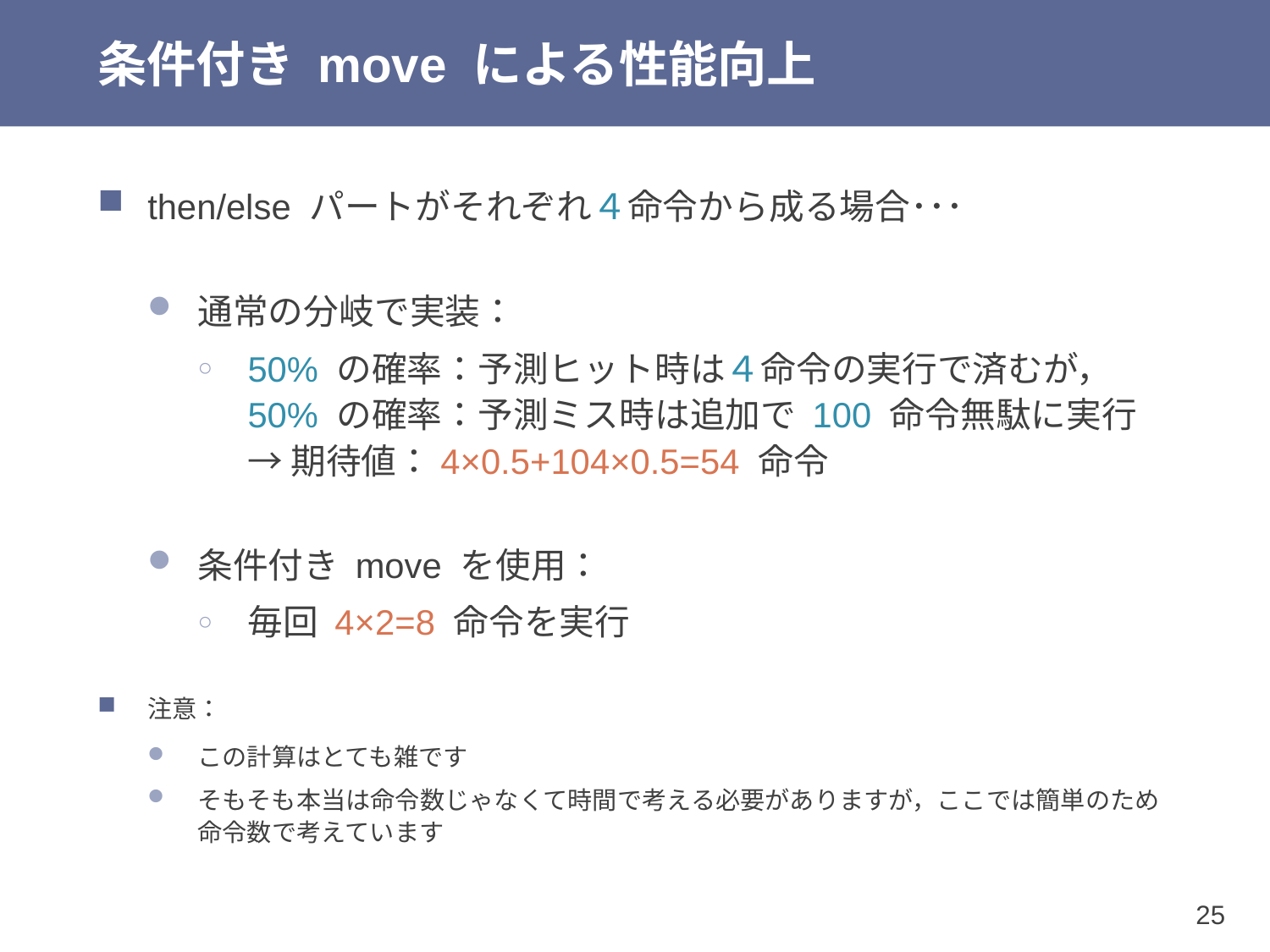

# 条件付き move による性能向上
then/else パートがそれぞれ４命令から成る場合･･･
通常の分岐で実装：
50% の確率：予測ヒット時は４命令の実行で済むが，
50% の確率：予測ミス時は追加で 100 命令無駄に実行
→ 期待値：4×0.5+104×0.5=54 命令
条件付き move を使用：
毎回 4×2=8 命令を実行
注意：
この計算はとても雑です
そもそも本当は命令数じゃなくて時間で考える必要がありますが，ここでは簡単のため命令数で考えています